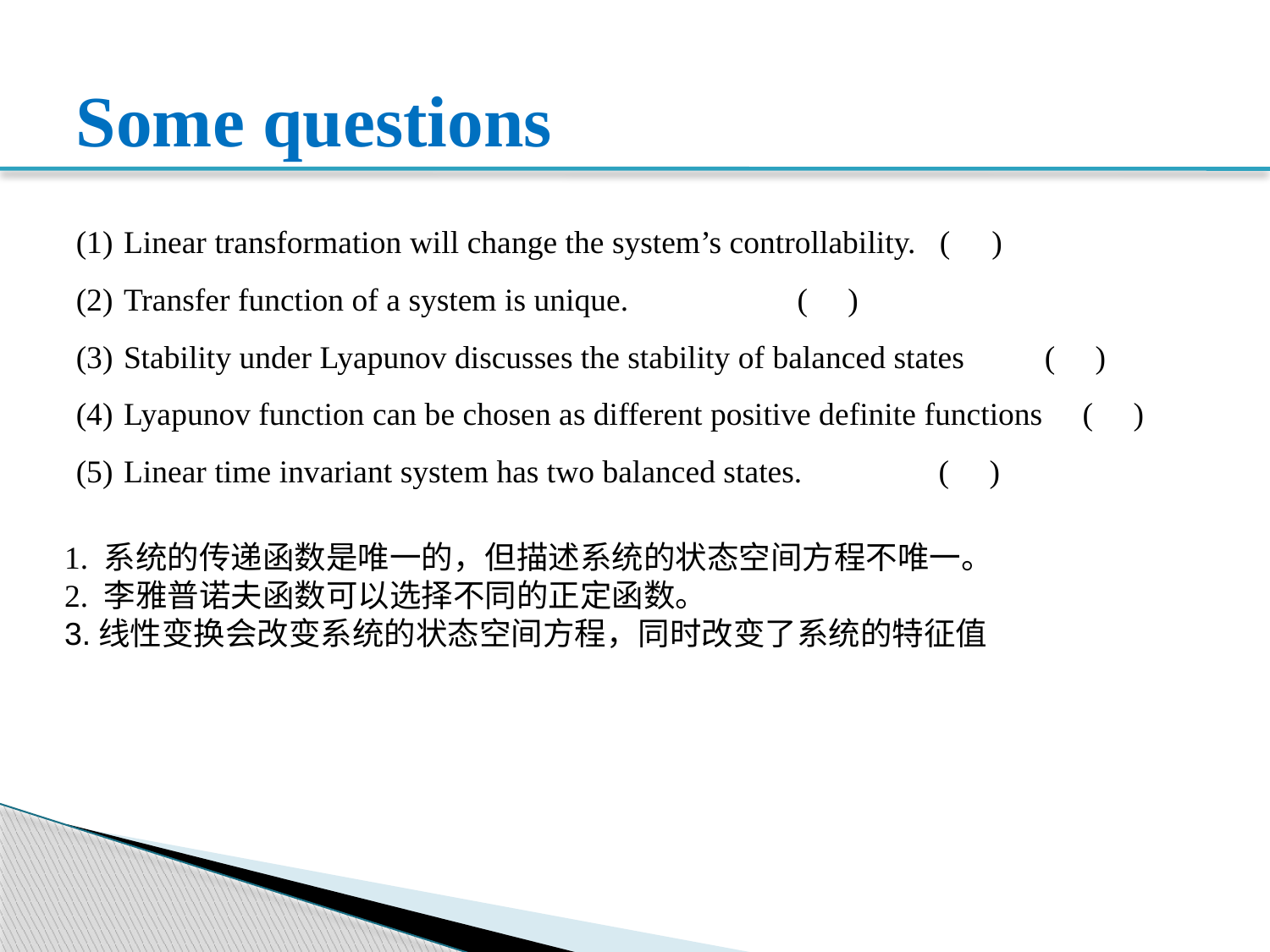

# Some questions
Linear transformation will change the system’s controllability.   (     )
Transfer function of a system is unique.                     (     )
Stability under Lyapunov discusses the stability of balanced states          (     )
Lyapunov function can be chosen as different positive definite functions     (     )
Linear time invariant system has two balanced states.                 (     )
1. 系统的传递函数是唯一的，但描述系统的状态空间方程不唯一。
2. 李雅普诺夫函数可以选择不同的正定函数。
3.线性变换会改变系统的状态空间方程，同时改变了系统的特征值